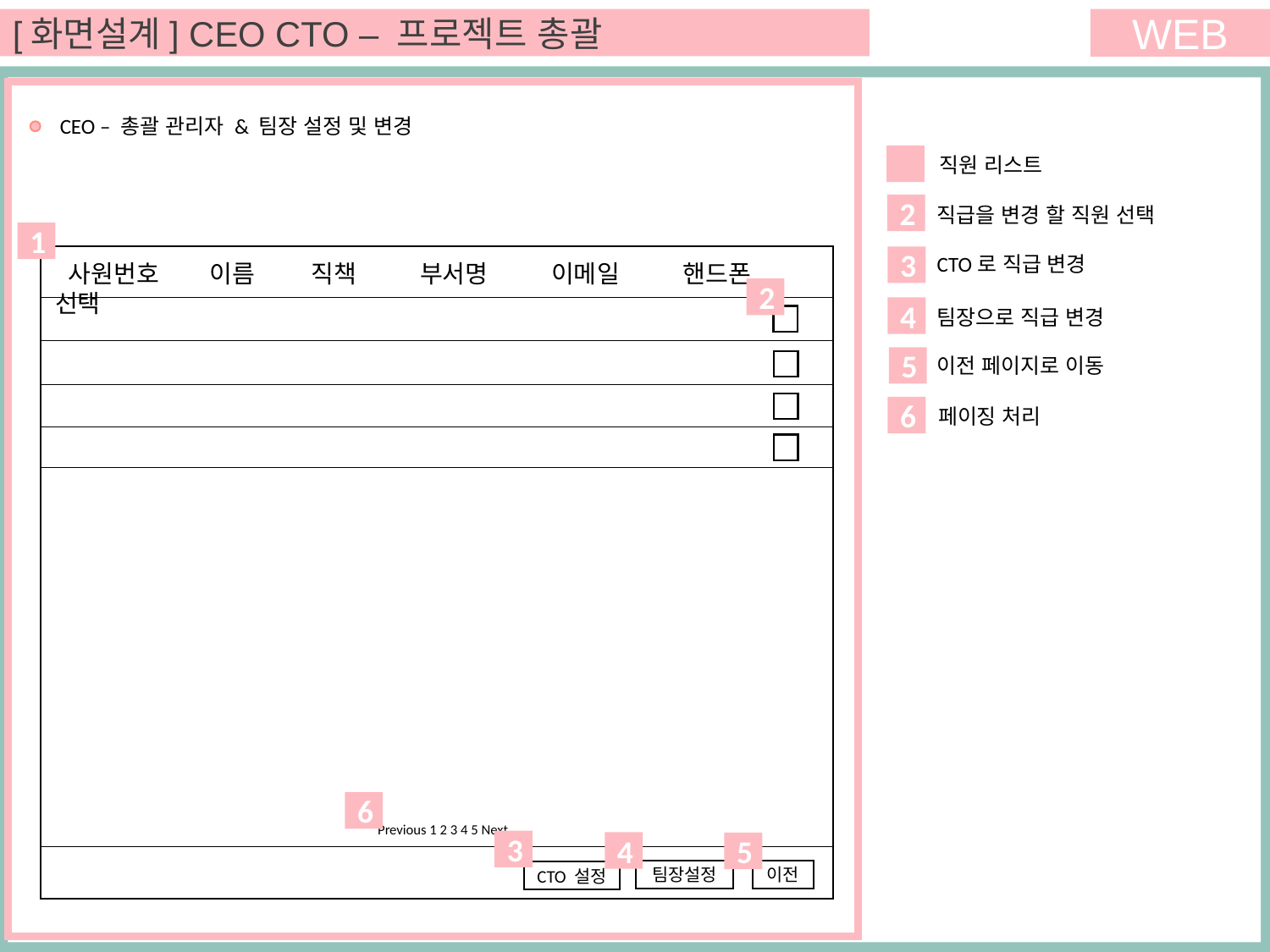

[화면설계] CEO CTO – 프로젝트 총괄
WEB

 CEO – 총괄 관리자 & 팀장 설정 및 변경

1
직원 리스트
2
직급을 변경 할 직원 선택
1
CTO로 직급 변경

3
 사원번호	    이름        직책         부서명         이메일         핸드폰       선택
2
4
팀장으로 직급 변경

이전 페이지로 이동
5

페이징 처리
6

6
Previous 1 2 3 4 5 Next
3
4
5
이전
팀장설정
CTO 설정